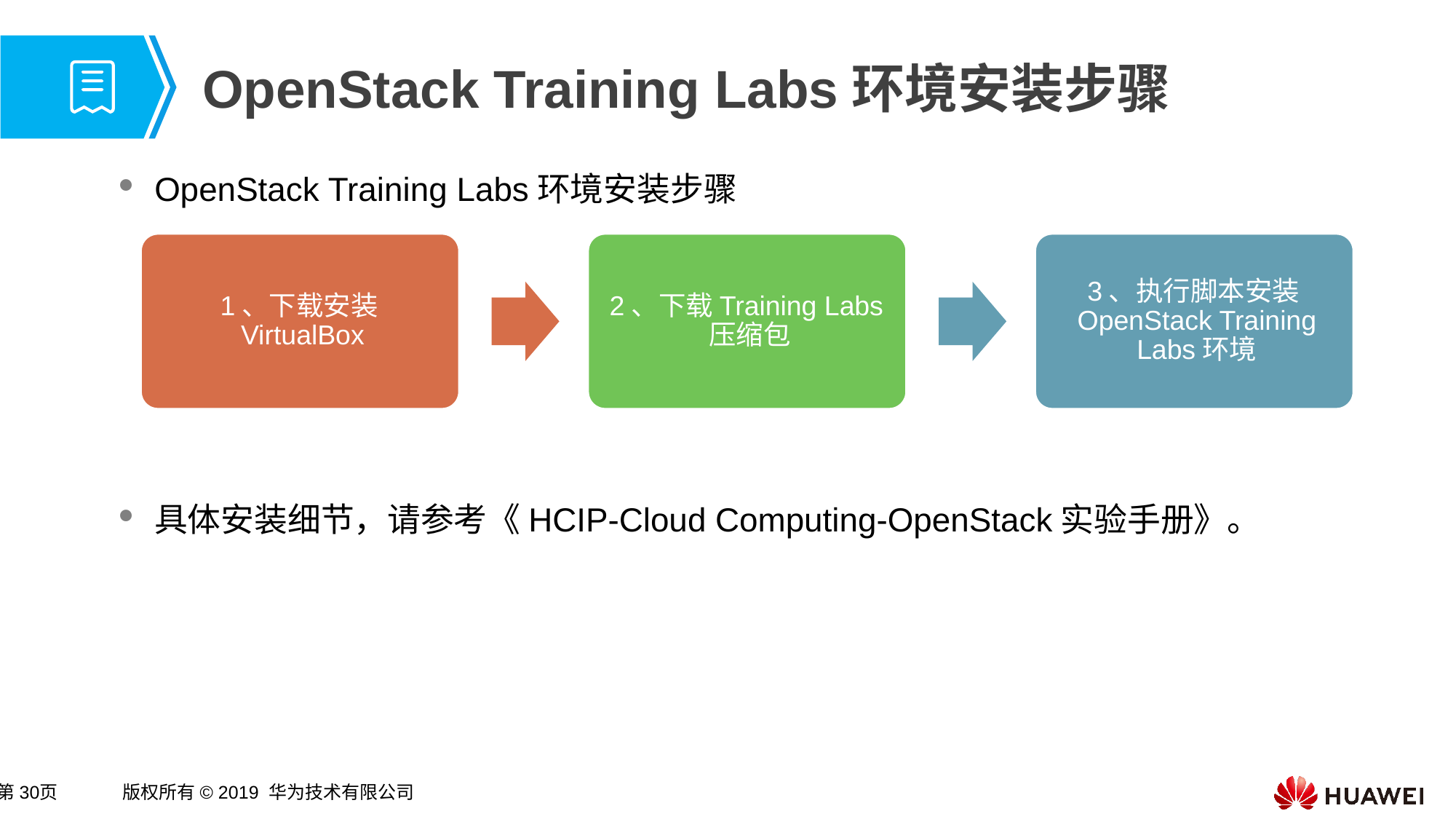

# OpenStack Training Labs环境安装步骤
OpenStack Training Labs环境安装步骤

具体安装细节，请参考《HCIP-Cloud Computing-OpenStack实验手册》。
1、下载安装VirtualBox

2、下载Training Labs压缩包

3、执行脚本安装OpenStack Training Labs环境